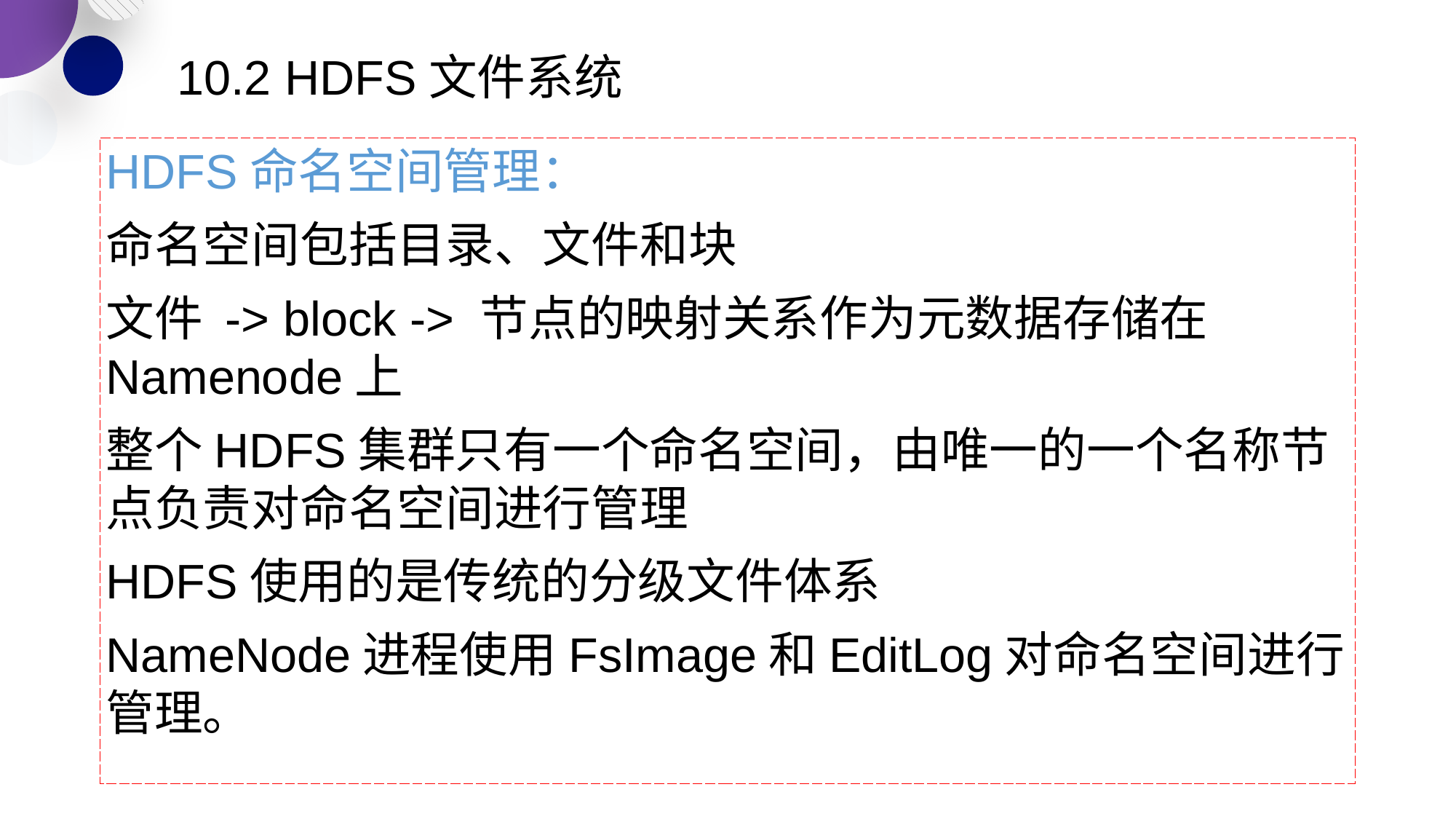

# 10.2 HDFS文件系统
HDFS命名空间管理：
命名空间包括目录、文件和块
文件 -> block -> 节点的映射关系作为元数据存储在Namenode上
整个HDFS集群只有一个命名空间，由唯一的一个名称节点负责对命名空间进行管理
HDFS使用的是传统的分级文件体系
NameNode进程使用FsImage和EditLog对命名空间进行管理。

15